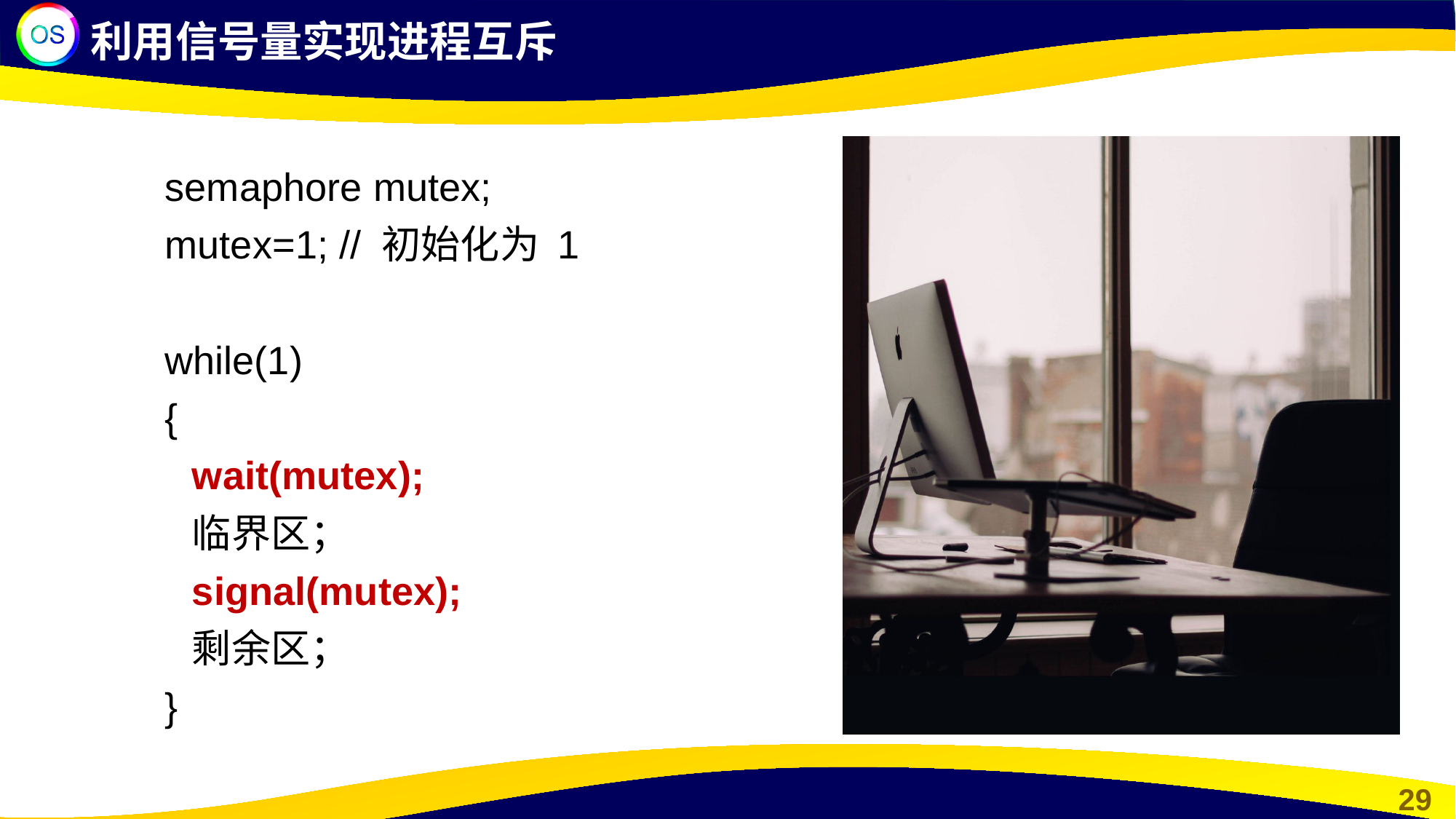

利用信号量实现进程互斥

semaphore mutex;
mutex=1; // 初始化为 1

while(1)
{
	wait(mutex);
	临界区；
	signal(mutex);
	剩余区；
}